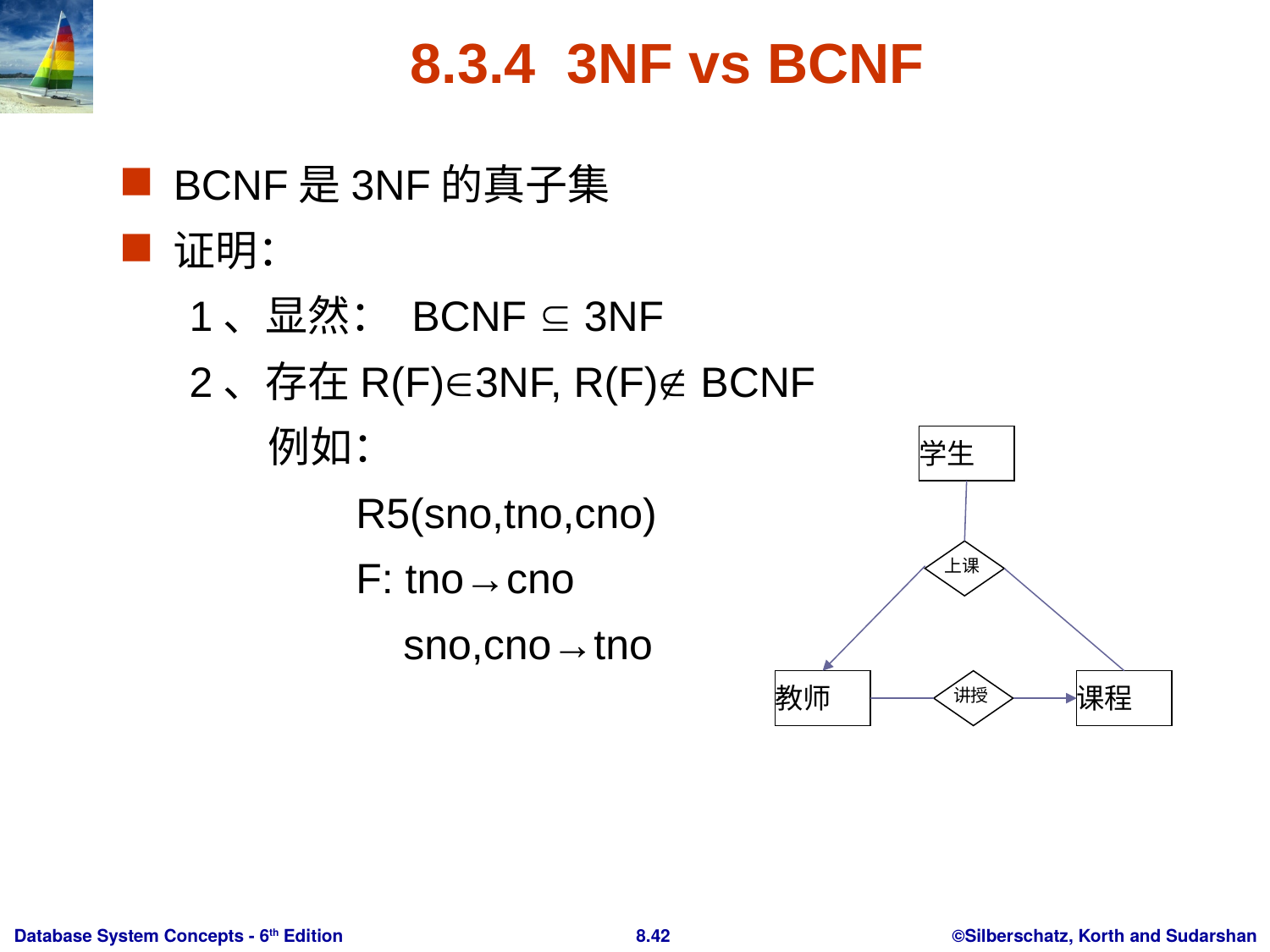

# 8.3.4  3NF vs BCNF
BCNF是3NF的真子集
证明：
1、显然： BCNF ⊆ 3NF
2、存在R(F)∈3NF, R(F)∉ BCNF
	   例如：
		R5(sno,tno,cno)
		F: tno→cno
		    sno,cno→tno

学生
上课

教师
讲授

课程